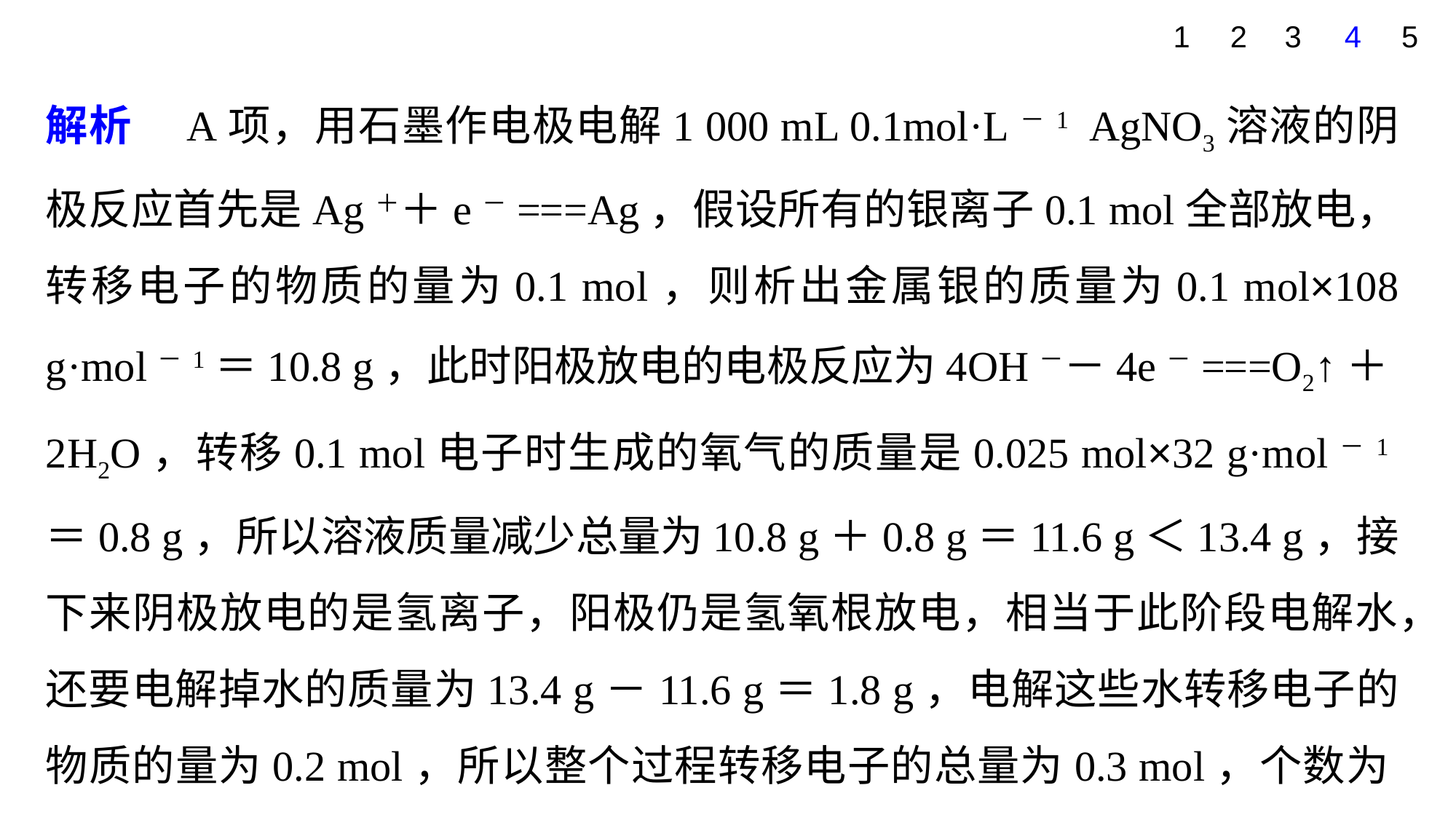

1
2
3
4
5
解析　A项，用石墨作电极电解1 000 mL 0.1mol·L－1  AgNO3溶液的阴极反应首先是Ag＋＋e－===Ag，假设所有的银离子0.1 mol全部放电，转移电子的物质的量为0.1 mol，则析出金属银的质量为0.1 mol×108 g·mol－1＝10.8 g，此时阳极放电的电极反应为4OH－－4e－===O2↑＋2H2O，转移0.1 mol电子时生成的氧气的质量是0.025 mol×32 g·mol－1＝0.8 g，所以溶液质量减少总量为10.8 g＋0.8 g＝11.6 g＜13.4 g，接下来阴极放电的是氢离子，阳极仍是氢氧根放电，相当于此阶段电解水，还要电解掉水的质量为13.4 g－11.6 g＝1.8 g，电解这些水转移电子的物质的量为0.2 mol，所以整个过程转移电子的总量为0.3 mol，个数为0.3 NA，故A错误；